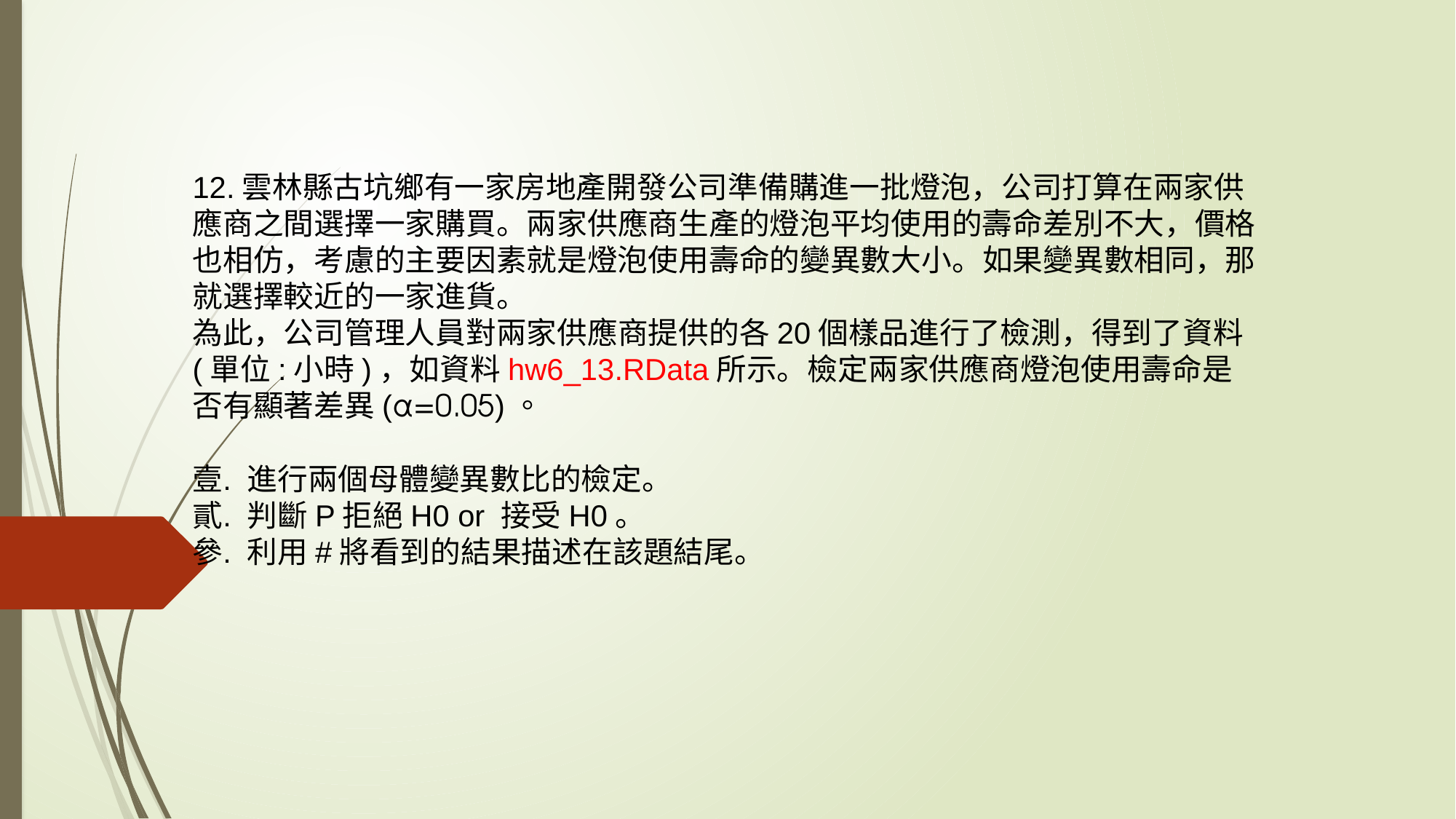

#
12.雲林縣古坑鄉有一家房地產開發公司準備購進一批燈泡，公司打算在兩家供應商之間選擇一家購買。兩家供應商生產的燈泡平均使用的壽命差別不大，價格也相仿，考慮的主要因素就是燈泡使用壽命的變異數大小。如果變異數相同，那就選擇較近的一家進貨。
為此，公司管理人員對兩家供應商提供的各20個樣品進行了檢測，得到了資料(單位:小時)，如資料hw6_13.RData所示。檢定兩家供應商燈泡使用壽命是否有顯著差異(α=0.05)。

進行兩個母體變異數比的檢定。
判斷P拒絕H0 or 接受H0。
利用#將看到的結果描述在該題結尾。